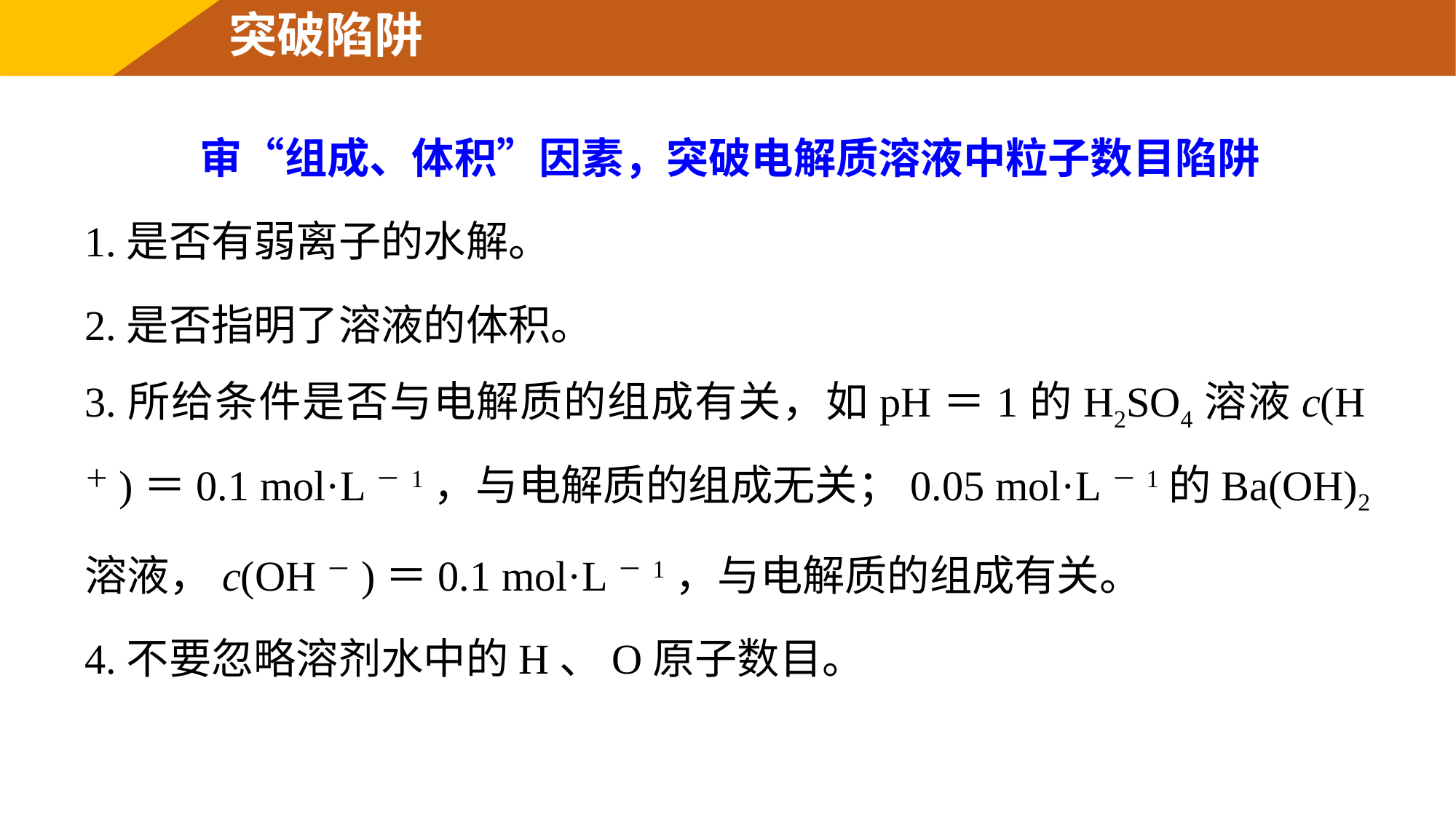

突破陷阱
审“组成、体积”因素，突破电解质溶液中粒子数目陷阱
1.是否有弱离子的水解。
2.是否指明了溶液的体积。
3.所给条件是否与电解质的组成有关，如pH＝1的H2SO4溶液c(H＋)＝0.1 mol·L－1，与电解质的组成无关；0.05 mol·L－1的Ba(OH)2溶液，c(OH－)＝0.1 mol·L－1，与电解质的组成有关。
4.不要忽略溶剂水中的H、O原子数目。